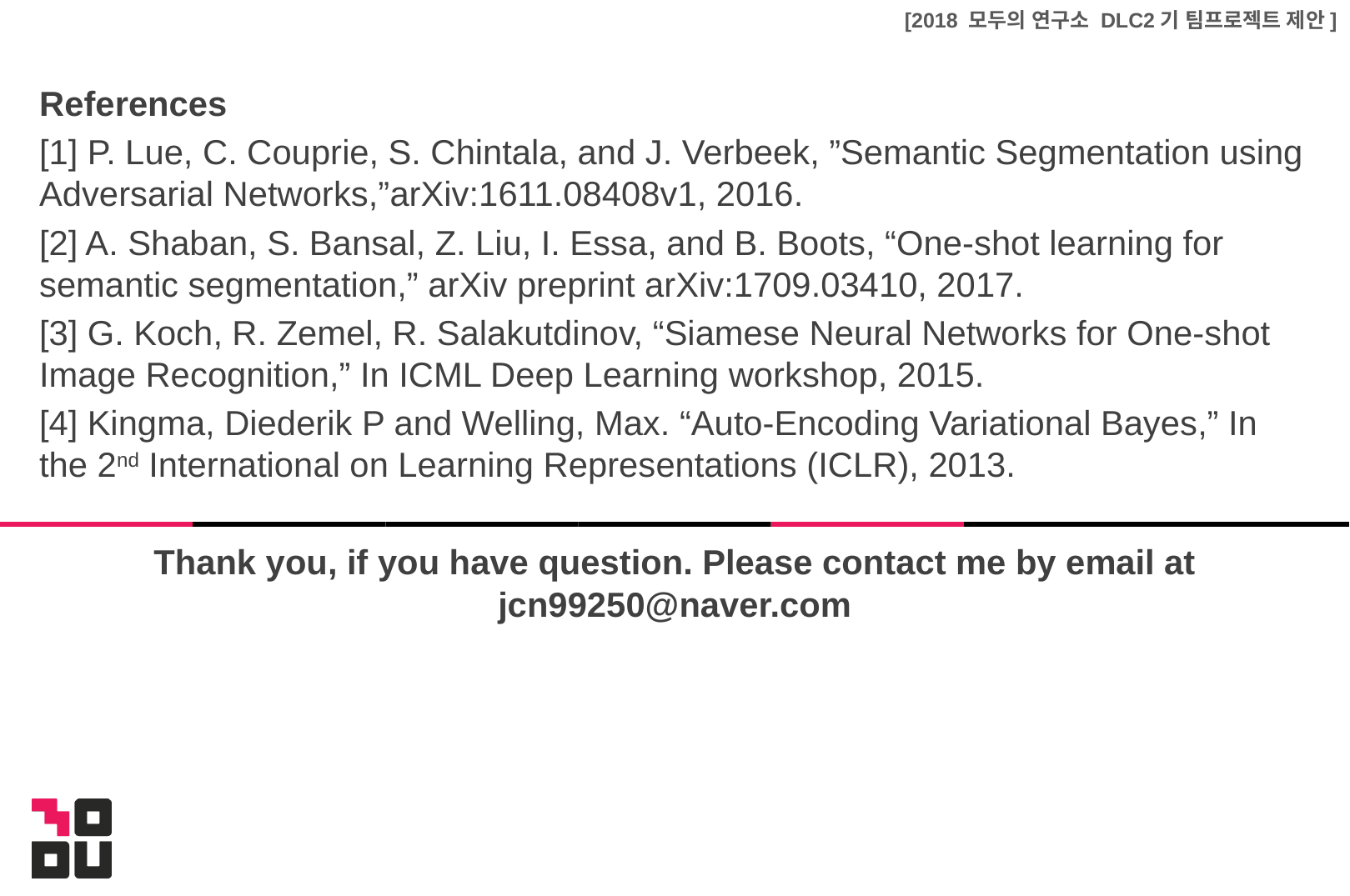

[2018 모두의 연구소 DLC2기 팀프로젝트 제안]
References
[1] P. Lue, C. Couprie, S. Chintala, and J. Verbeek, ”Semantic Segmentation using Adversarial Networks,”arXiv:1611.08408v1, 2016.
[2] A. Shaban, S. Bansal, Z. Liu, I. Essa, and B. Boots, “One-shot learning for semantic segmentation,” arXiv preprint arXiv:1709.03410, 2017.
[3] G. Koch, R. Zemel, R. Salakutdinov, “Siamese Neural Networks for One-shot Image Recognition,” In ICML Deep Learning workshop, 2015.
[4] Kingma, Diederik P and Welling, Max. “Auto-Encoding Variational Bayes,” In the 2nd International on Learning Representations (ICLR), 2013.

Thank you, if you have question. Please contact me by email at jcn99250@naver.com